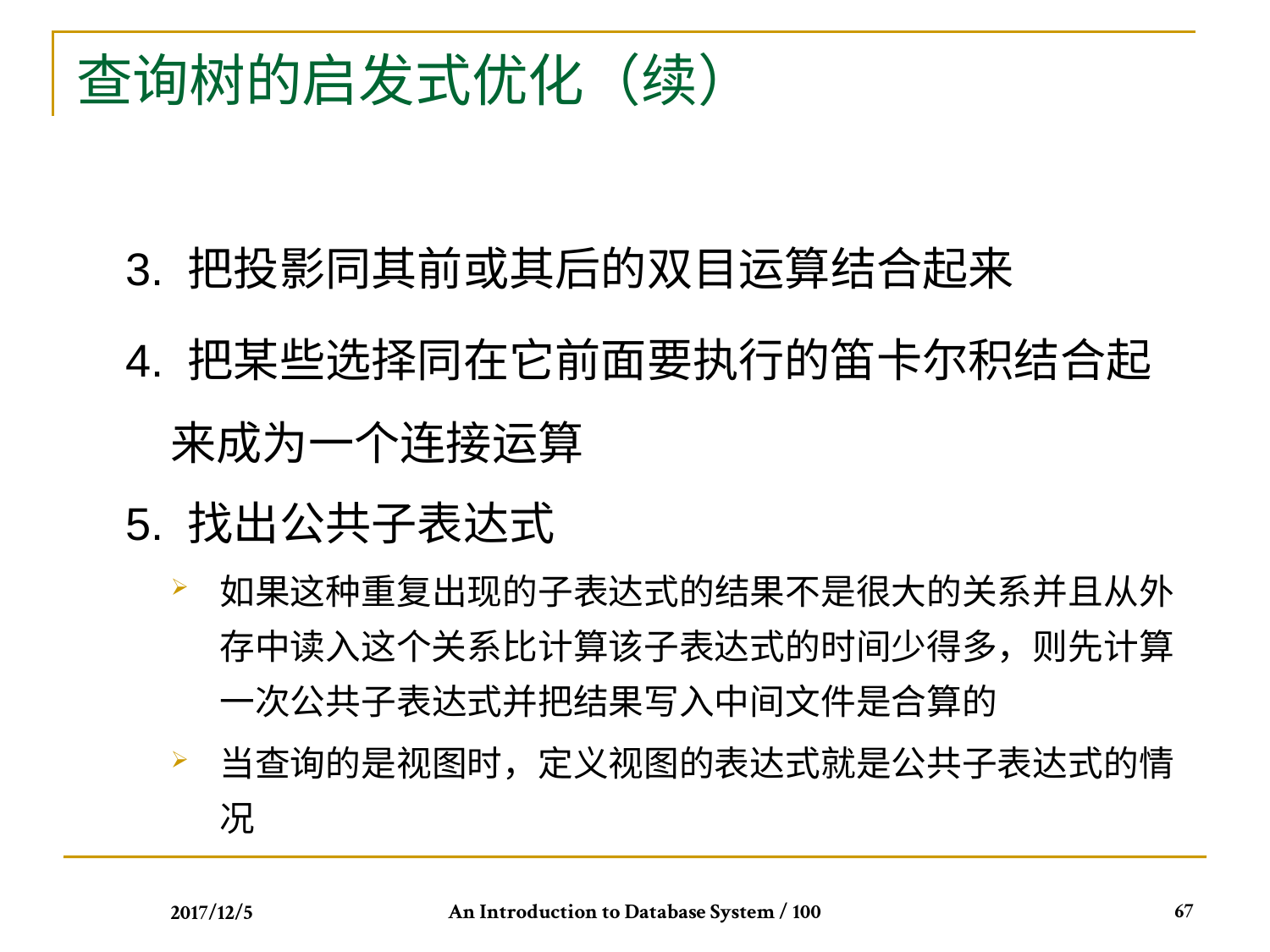

# 查询树的启发式优化（续）
3. 把投影同其前或其后的双目运算结合起来
4. 把某些选择同在它前面要执行的笛卡尔积结合起来成为一个连接运算
5. 找出公共子表达式
如果这种重复出现的子表达式的结果不是很大的关系并且从外存中读入这个关系比计算该子表达式的时间少得多，则先计算一次公共子表达式并把结果写入中间文件是合算的
当查询的是视图时，定义视图的表达式就是公共子表达式的情况
2017/12/5
67
An Introduction to Database System / 100